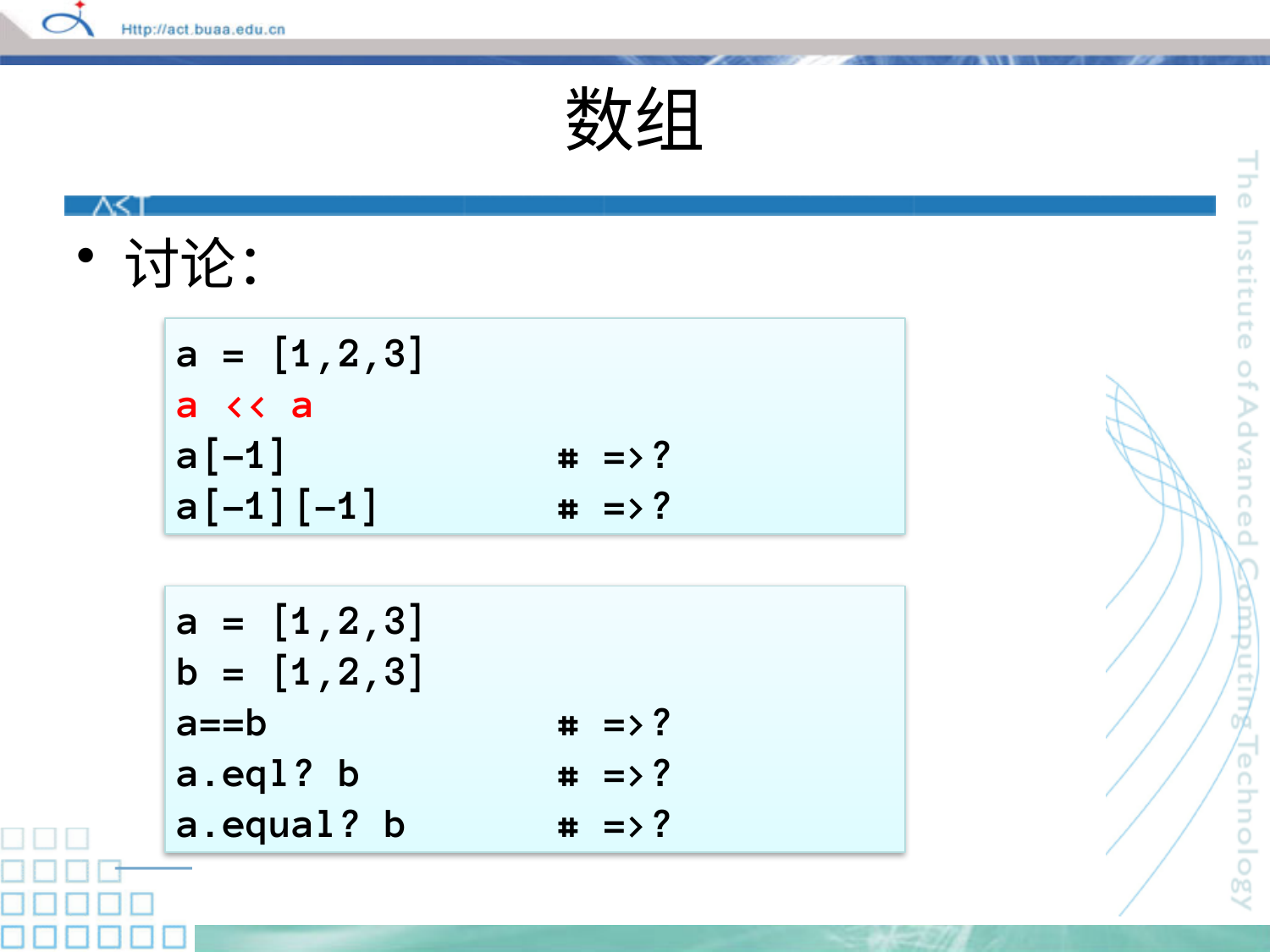

# 数组
讨论：

a = [1,2,3]
a << a
a[-1]			# =>?
a[-1][-1]		# =>?
a = [1,2,3]
b = [1,2,3]
a==b			# =>?
a.eql? b		# =>?
a.equal? b		# =>?